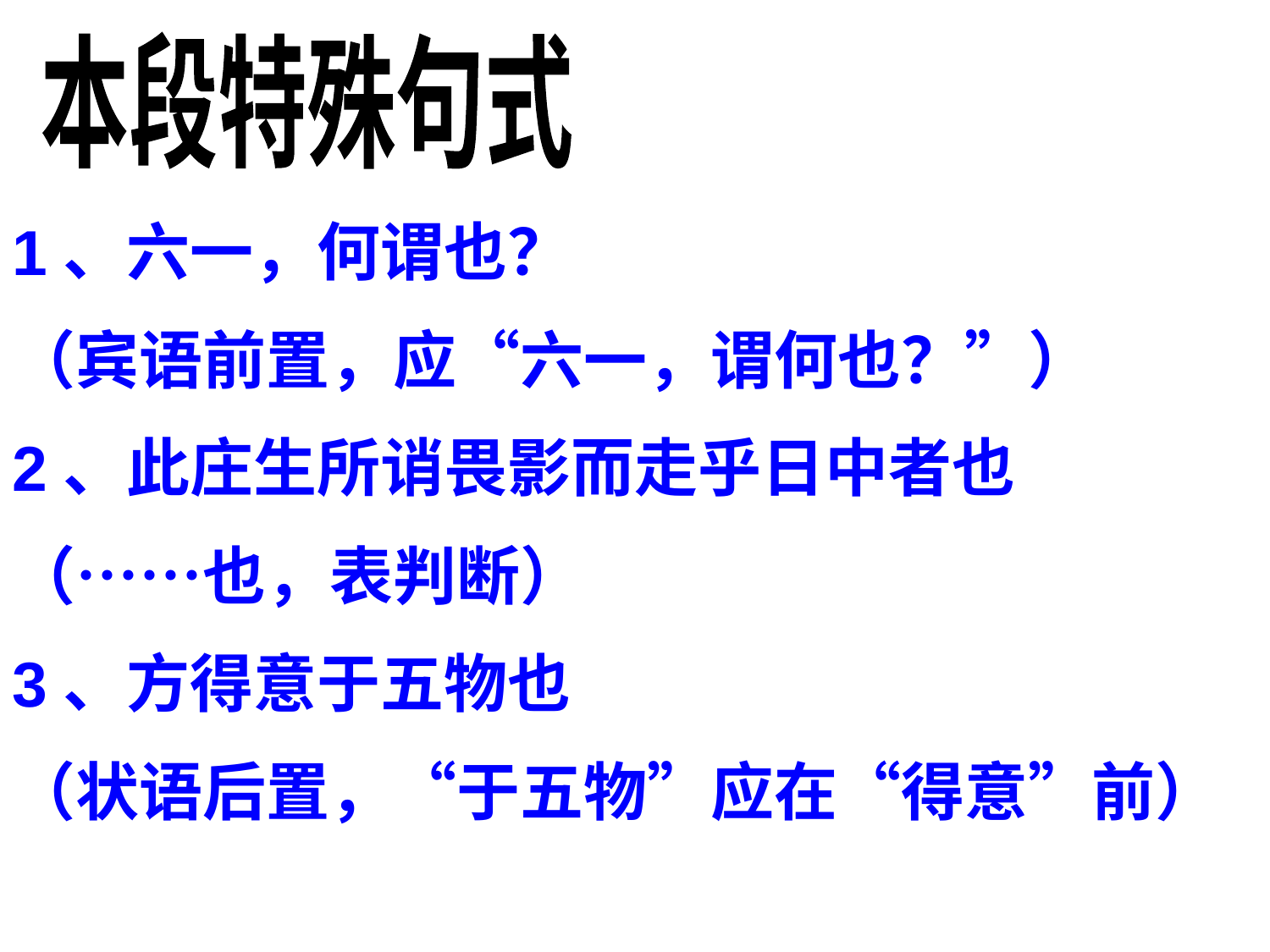

本段特殊句式
1、六一，何谓也？
（宾语前置，应“六一，谓何也？”）
2、此庄生所诮畏影而走乎日中者也
（……也，表判断）
3、方得意于五物也
（状语后置，“于五物”应在“得意”前）